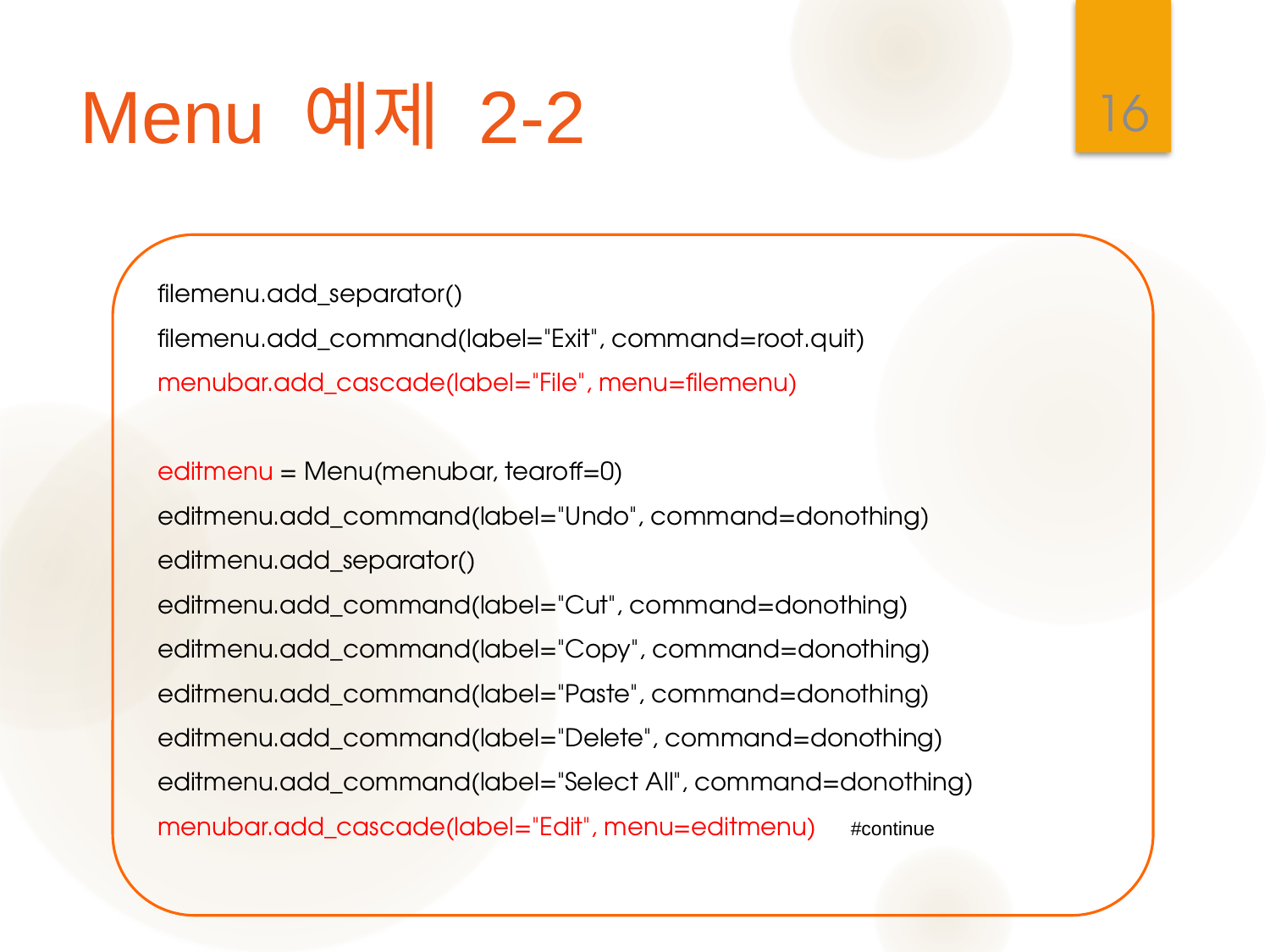

16
# Menu 예제 2-2

filemenu.add_separator()
filemenu.add_command(label="Exit", command=root.quit)
menubar.add_cascade(label="File", menu=filemenu)

editmenu = Menu(menubar, tearoff=0)
editmenu.add_command(label="Undo", command=donothing)
editmenu.add_separator()
editmenu.add_command(label="Cut", command=donothing)
editmenu.add_command(label="Copy", command=donothing)
editmenu.add_command(label="Paste", command=donothing)
editmenu.add_command(label="Delete", command=donothing)
editmenu.add_command(label="Select All", command=donothing)
menubar.add_cascade(label="Edit", menu=editmenu)     #continue